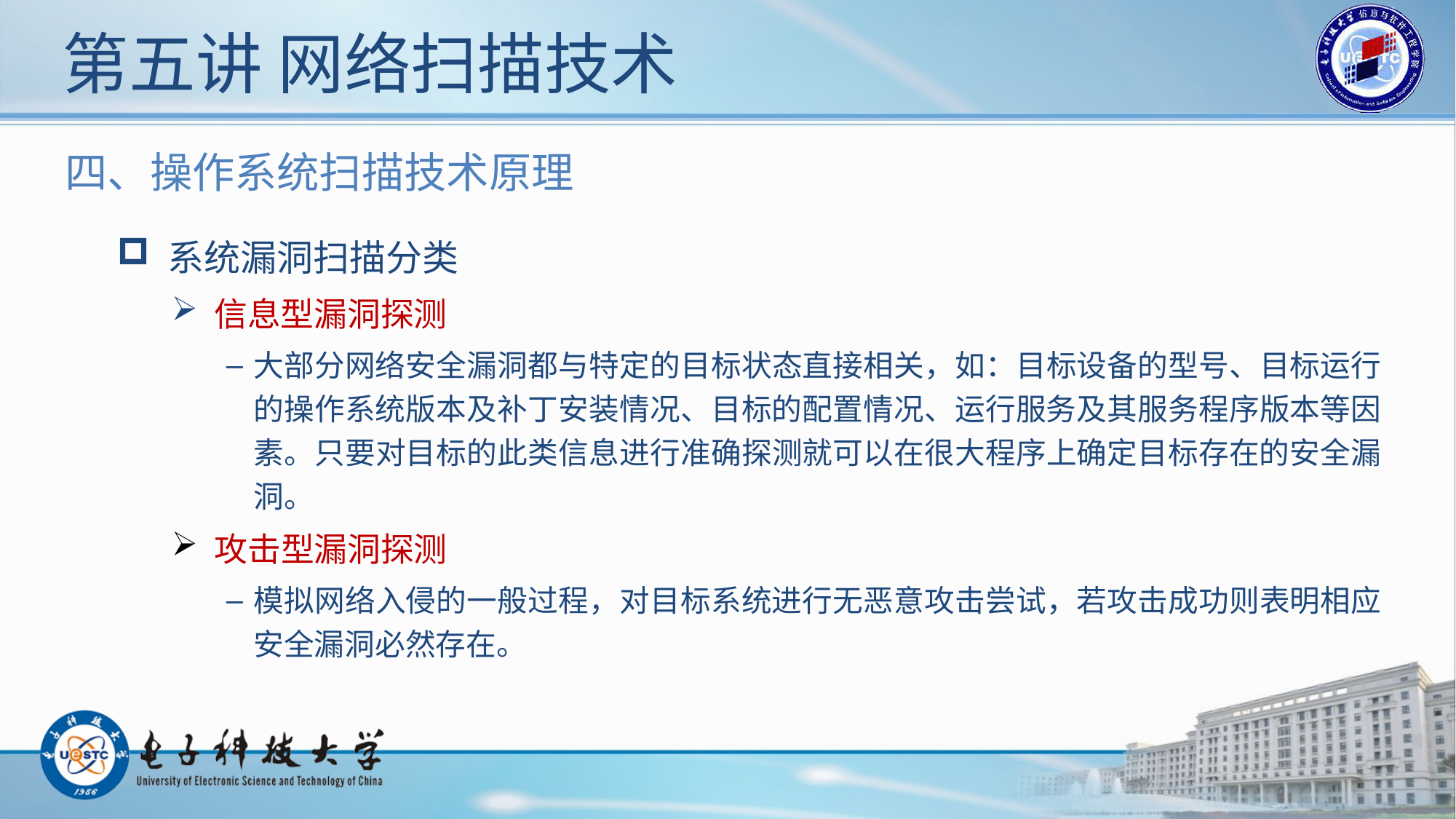

# 第五讲 网络扫描技术
四、操作系统扫描技术原理
 系统漏洞扫描分类
 信息型漏洞探测
大部分网络安全漏洞都与特定的目标状态直接相关，如：目标设备的型号、目标运行的操作系统版本及补丁安装情况、目标的配置情况、运行服务及其服务程序版本等因素。只要对目标的此类信息进行准确探测就可以在很大程序上确定目标存在的安全漏洞。
 攻击型漏洞探测
模拟网络入侵的一般过程，对目标系统进行无恶意攻击尝试，若攻击成功则表明相应安全漏洞必然存在。